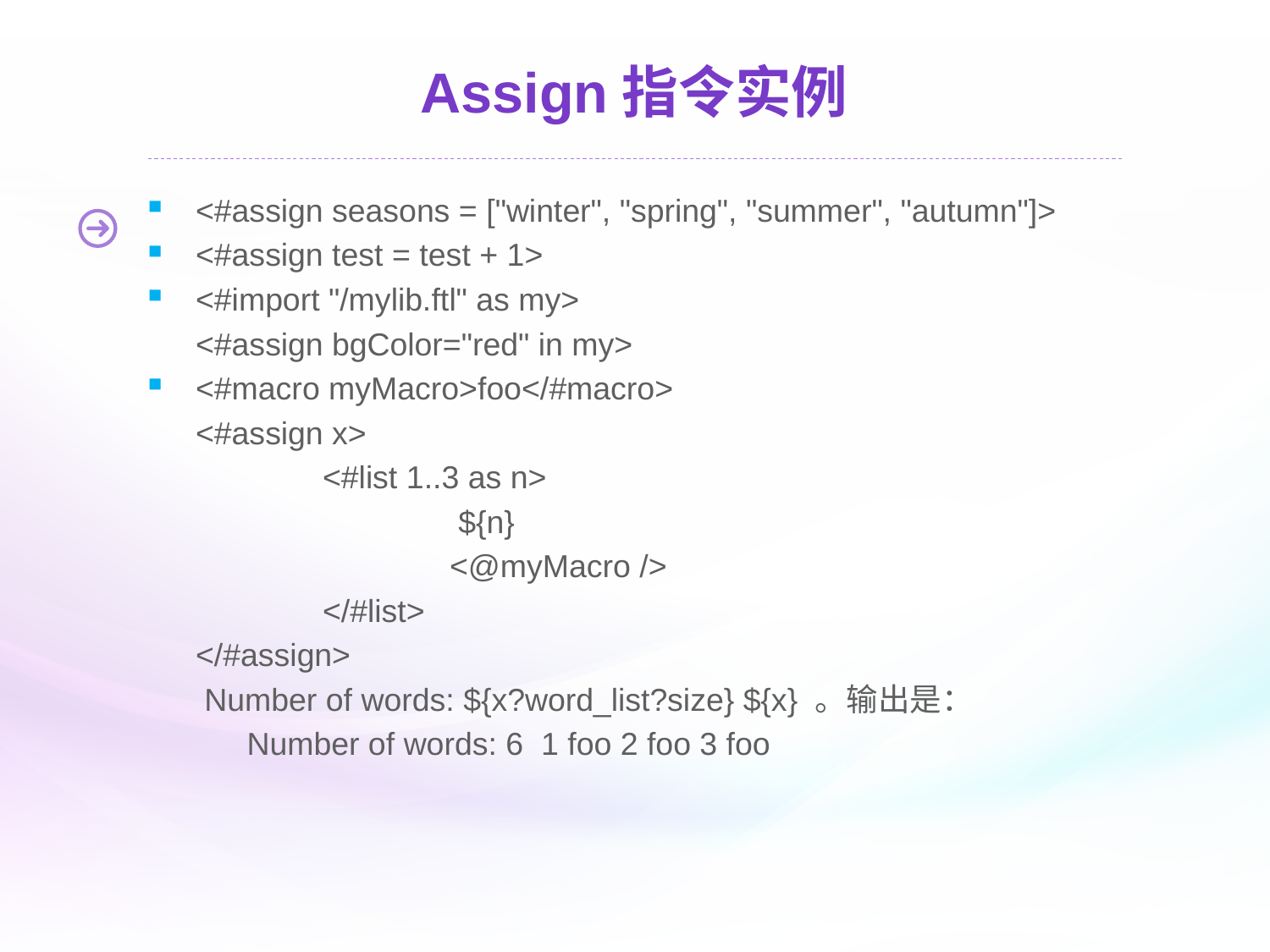

# Assign指令实例
<#assign seasons = ["winter", "spring", "summer", "autumn"]>
<#assign test = test + 1>
<#import "/mylib.ftl" as my>
	<#assign bgColor="red" in my>
<#macro myMacro>foo</#macro>
	<#assign x>
		<#list 1..3 as n>
			 ${n}
			<@myMacro />
		</#list>
	</#assign>
	 Number of words: ${x?word_list?size} ${x} 。输出是：
    Number of words: 6  1 foo 2 foo 3 foo